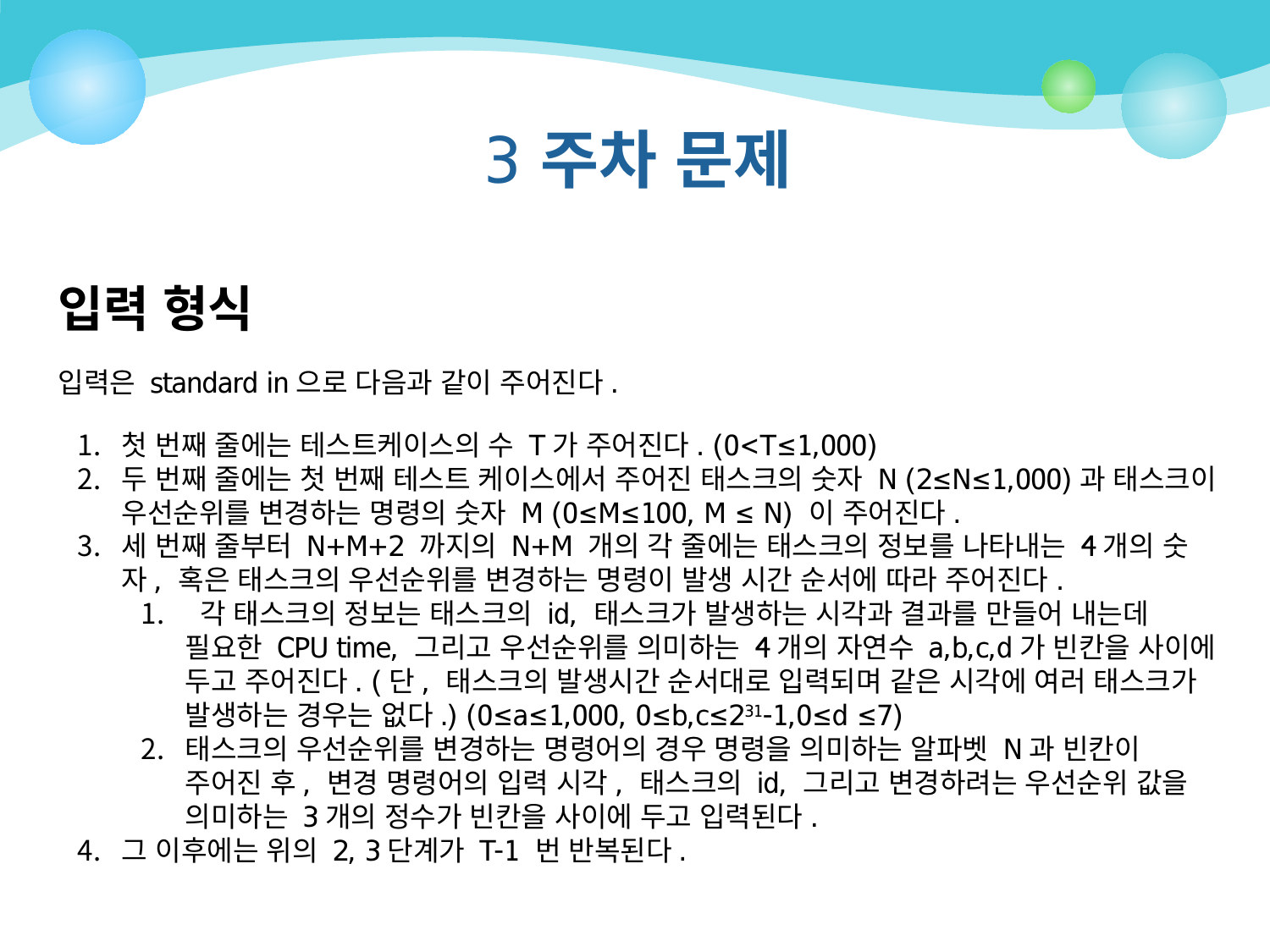

# 3주차 문제
입력 형식
입력은 standard in으로 다음과 같이 주어진다.
첫 번째 줄에는 테스트케이스의 수 T가 주어진다. (0<T≤1,000)
두 번째 줄에는 첫 번째 테스트 케이스에서 주어진 태스크의 숫자 N (2≤N≤1,000)과 태스크이 우선순위를 변경하는 명령의 숫자 M (0≤M≤100, M ≤ N) 이 주어진다.
세 번째 줄부터 N+M+2 까지의 N+M 개의 각 줄에는 태스크의 정보를 나타내는 4개의 숫자, 혹은 태스크의 우선순위를 변경하는 명령이 발생 시간 순서에 따라 주어진다.
 각 태스크의 정보는 태스크의 id, 태스크가 발생하는 시각과 결과를 만들어 내는데 필요한 CPU time, 그리고 우선순위를 의미하는 4개의 자연수 a,b,c,d가 빈칸을 사이에 두고 주어진다. (단, 태스크의 발생시간 순서대로 입력되며 같은 시각에 여러 태스크가 발생하는 경우는 없다.) (0≤a≤1,000, 0≤b,c≤231-1,0≤d ≤7)
태스크의 우선순위를 변경하는 명령어의 경우 명령을 의미하는 알파벳 N과 빈칸이 주어진 후, 변경 명령어의 입력 시각, 태스크의 id, 그리고 변경하려는 우선순위 값을 의미하는 3개의 정수가 빈칸을 사이에 두고 입력된다.
그 이후에는 위의 2, 3단계가 T-1 번 반복된다.